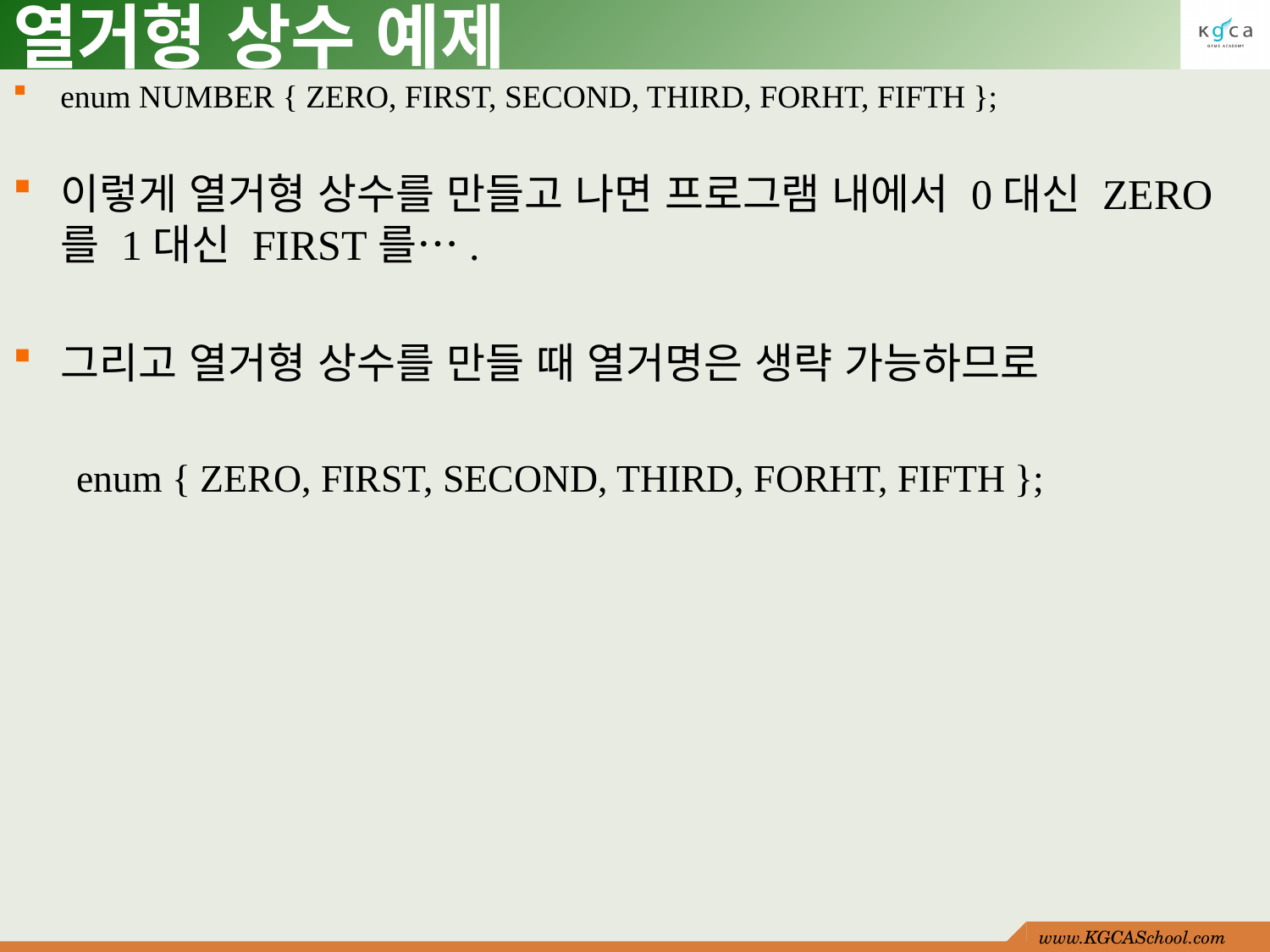

# 열거형 상수 예제
enum NUMBER { ZERO, FIRST, SECOND, THIRD, FORHT, FIFTH };

이렇게 열거형 상수를 만들고 나면 프로그램 내에서 0대신 ZERO를 1대신 FIRST를….

그리고 열거형 상수를 만들 때 열거명은 생략 가능하므로

enum { ZERO, FIRST, SECOND, THIRD, FORHT, FIFTH };